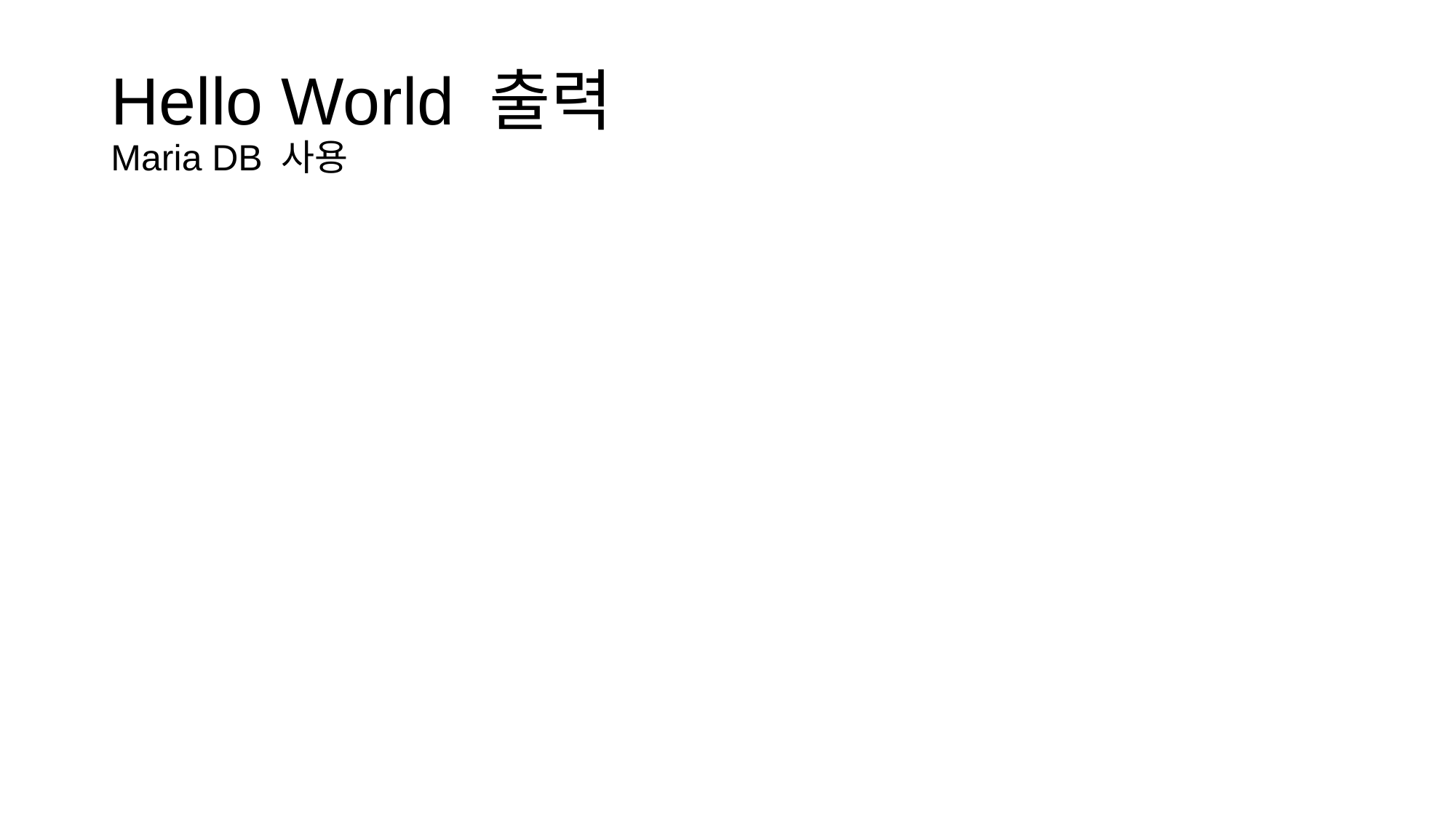

# Hello World 출력 Maria DB 사용